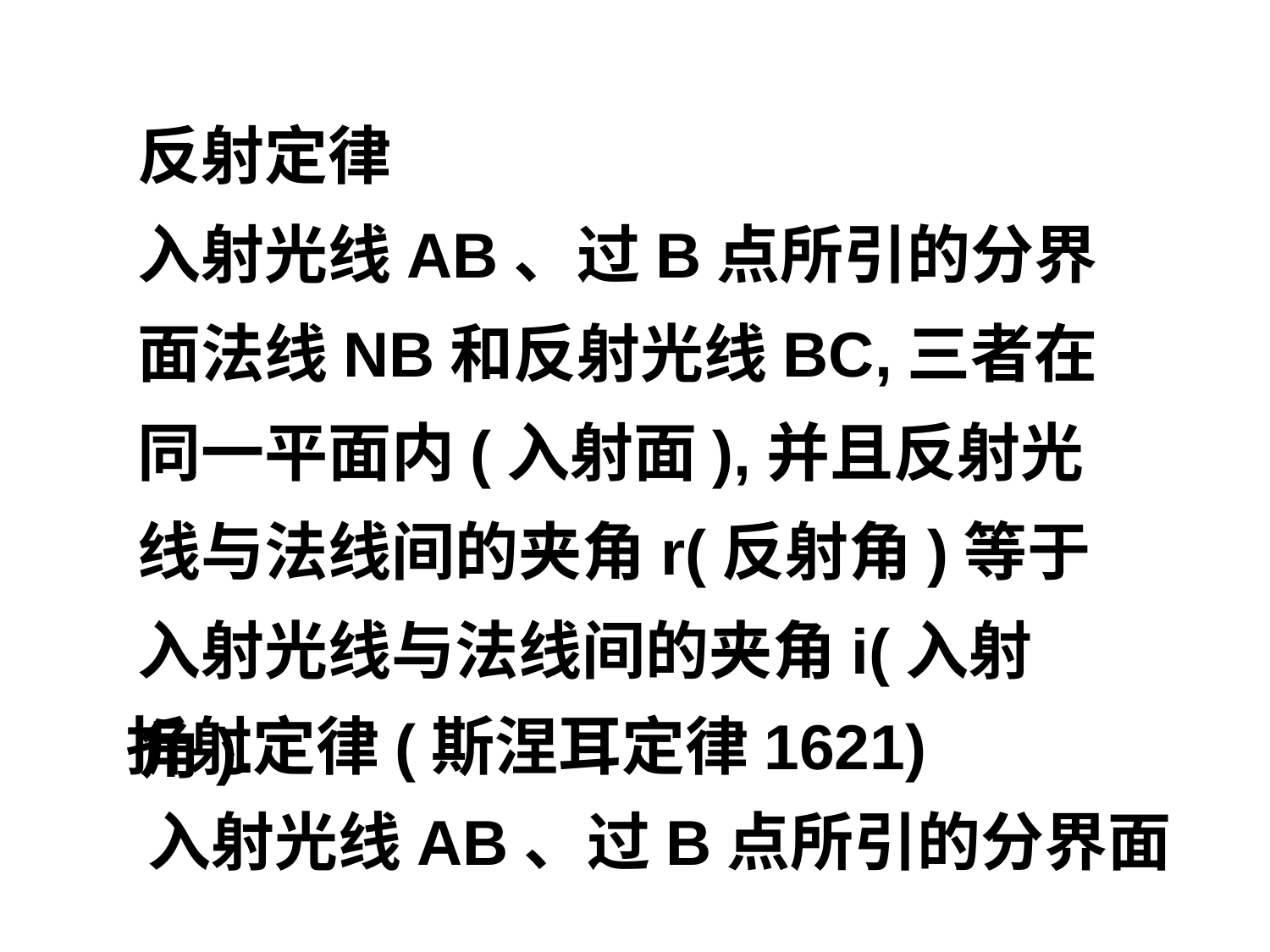

反射定律
入射光线AB、过B点所引的分界面法线NB和反射光线BC,三者在同一平面内(入射面),并且反射光线与法线间的夹角r(反射角)等于入射光线与法线间的夹角i(入射角).
折射定律(斯涅耳定律1621)
入射光线AB、过B点所引的分界面